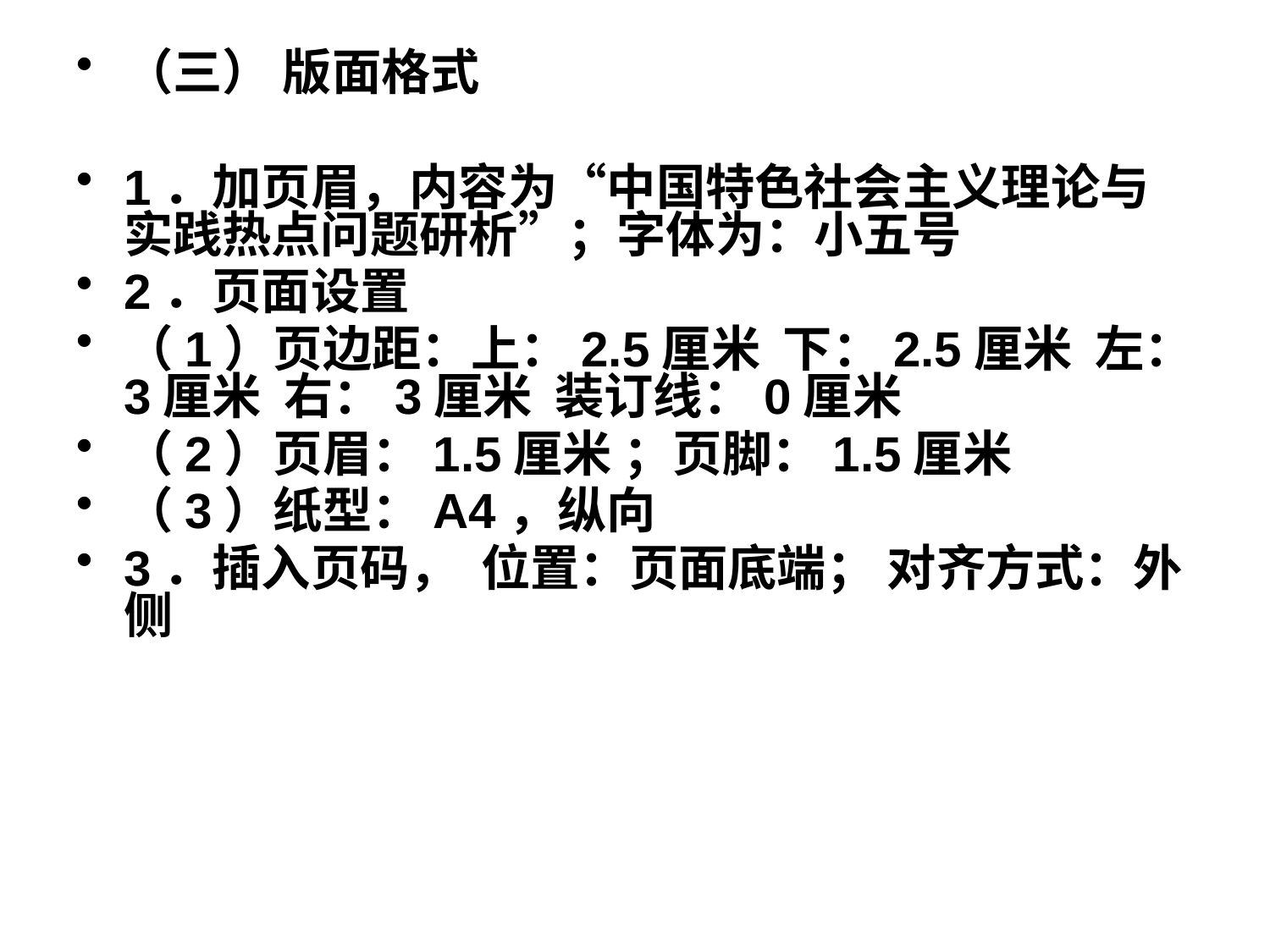

（三） 版面格式

1．加页眉，内容为“中国特色社会主义理论与实践热点问题研析”；字体为：小五号
2．页面设置
（1）页边距：上：2.5厘米  下：2.5厘米  左：3厘米  右：3厘米  装订线：0厘米
（2）页眉：1.5厘米 ；页脚：1.5厘米
（3）纸型：A4，纵向
3．插入页码，  位置：页面底端； 对齐方式：外侧